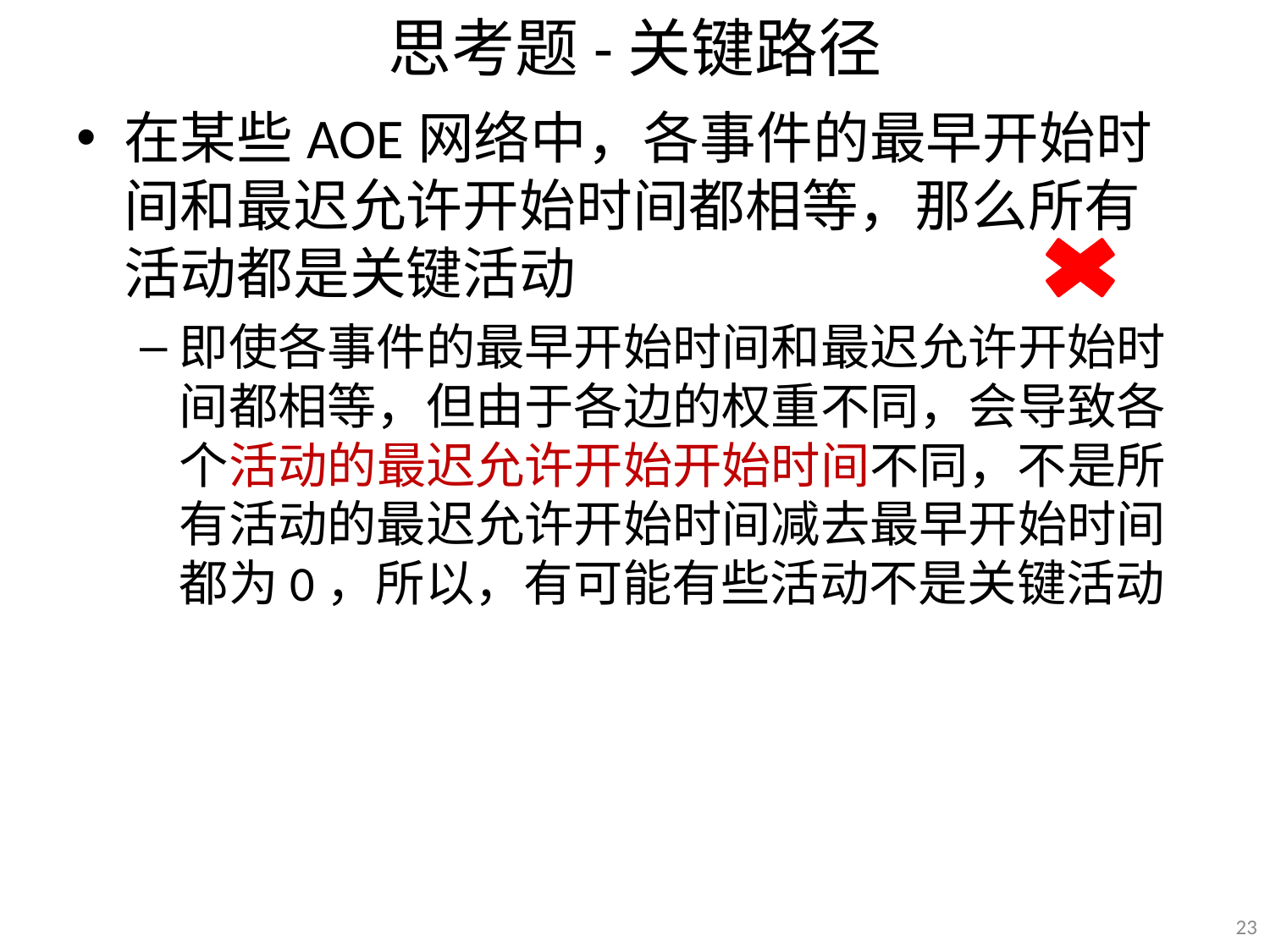

# 思考题-关键路径
在某些AOE网络中，各事件的最早开始时间和最迟允许开始时间都相等，那么所有活动都是关键活动
即使各事件的最早开始时间和最迟允许开始时间都相等，但由于各边的权重不同，会导致各个活动的最迟允许开始开始时间不同，不是所有活动的最迟允许开始时间减去最早开始时间都为0，所以，有可能有些活动不是关键活动

23